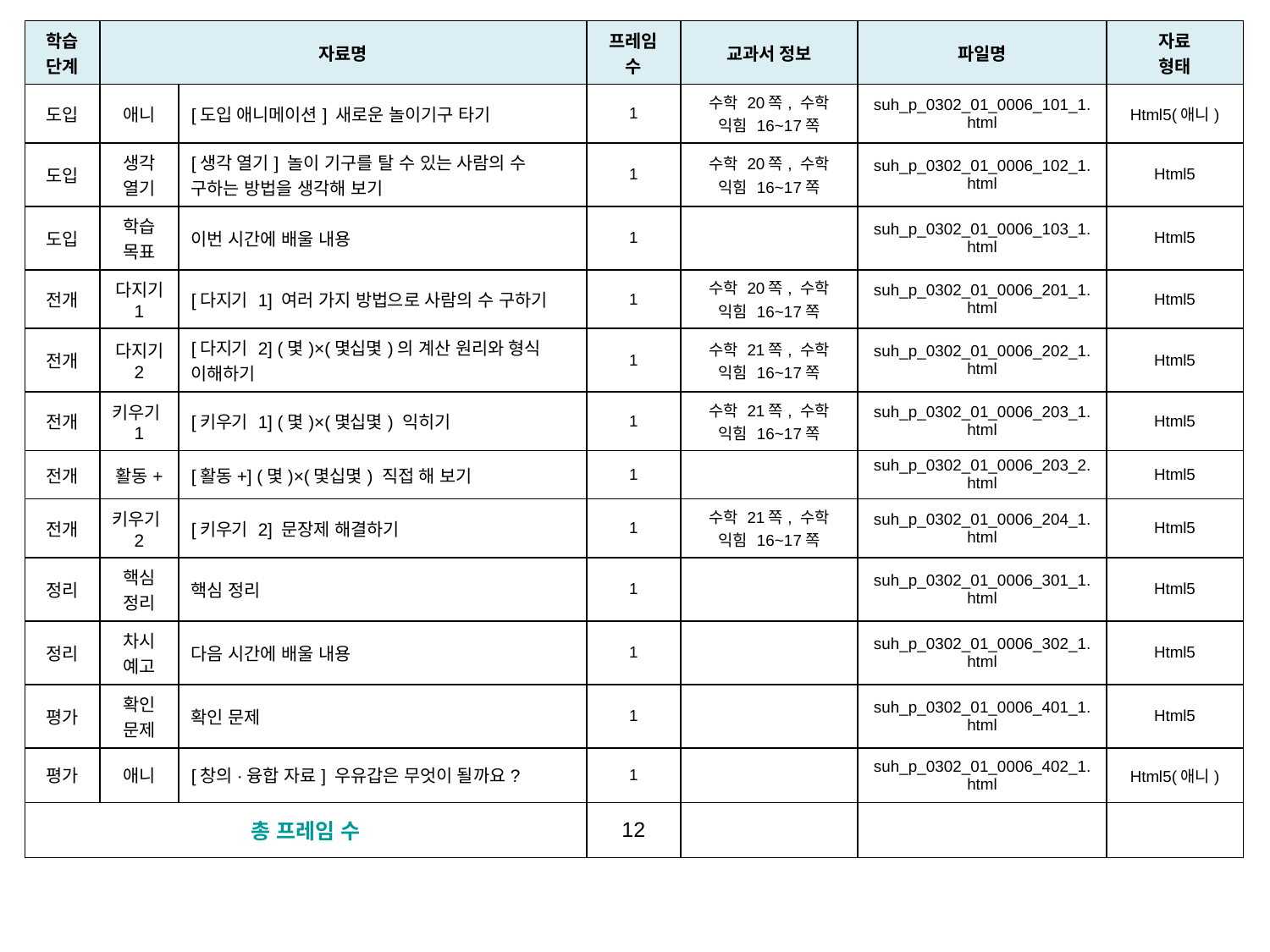

| 학습 단계 | 자료명 |  | 프레임 수 | 교과서 정보 | 파일명 | 자료 형태 |
| --- | --- | --- | --- | --- | --- | --- |
| 도입 | 애니 | [도입 애니메이션] 새로운 놀이기구 타기 | 1 | 수학 20쪽, 수학 익힘 16~17쪽 | suh\_p\_0302\_01\_0006\_101\_1.html | Html5(애니) |
| 도입 | 생각 열기 | [생각 열기] 놀이 기구를 탈 수 있는 사람의 수 구하는 방법을 생각해 보기 | 1 | 수학 20쪽, 수학 익힘 16~17쪽 | suh\_p\_0302\_01\_0006\_102\_1.html | Html5 |
| 도입 | 학습 목표 | 이번 시간에 배울 내용 | 1 |  | suh\_p\_0302\_01\_0006\_103\_1.html | Html5 |
| 전개 | 다지기 1 | [다지기 1] 여러 가지 방법으로 사람의 수 구하기 | 1 | 수학 20쪽, 수학 익힘 16~17쪽 | suh\_p\_0302\_01\_0006\_201\_1.html | Html5 |
| 전개 | 다지기 2 | [다지기 2] (몇)×(몇십몇)의 계산 원리와 형식 이해하기 | 1 | 수학 21쪽, 수학 익힘 16~17쪽 | suh\_p\_0302\_01\_0006\_202\_1.html | Html5 |
| 전개 | 키우기1 | [키우기 1] (몇)×(몇십몇) 익히기 | 1 | 수학 21쪽, 수학 익힘 16~17쪽 | suh\_p\_0302\_01\_0006\_203\_1.html | Html5 |
| 전개 | 활동+ | [활동+] (몇)×(몇십몇) 직접 해 보기 | 1 |  | suh\_p\_0302\_01\_0006\_203\_2.html | Html5 |
| 전개 | 키우기2 | [키우기 2] 문장제 해결하기 | 1 | 수학 21쪽, 수학 익힘 16~17쪽 | suh\_p\_0302\_01\_0006\_204\_1.html | Html5 |
| 정리 | 핵심 정리 | 핵심 정리 | 1 |  | suh\_p\_0302\_01\_0006\_301\_1.html | Html5 |
| 정리 | 차시 예고 | 다음 시간에 배울 내용 | 1 |  | suh\_p\_0302\_01\_0006\_302\_1.html | Html5 |
| 평가 | 확인 문제 | 확인 문제 | 1 |  | suh\_p\_0302\_01\_0006\_401\_1.html | Html5 |
| 평가 | 애니 | [창의·융합 자료] 우유갑은 무엇이 될까요? | 1 |  | suh\_p\_0302\_01\_0006\_402\_1.html | Html5(애니) |
| 총 프레임 수 |  |  | 12 |  |  |  |